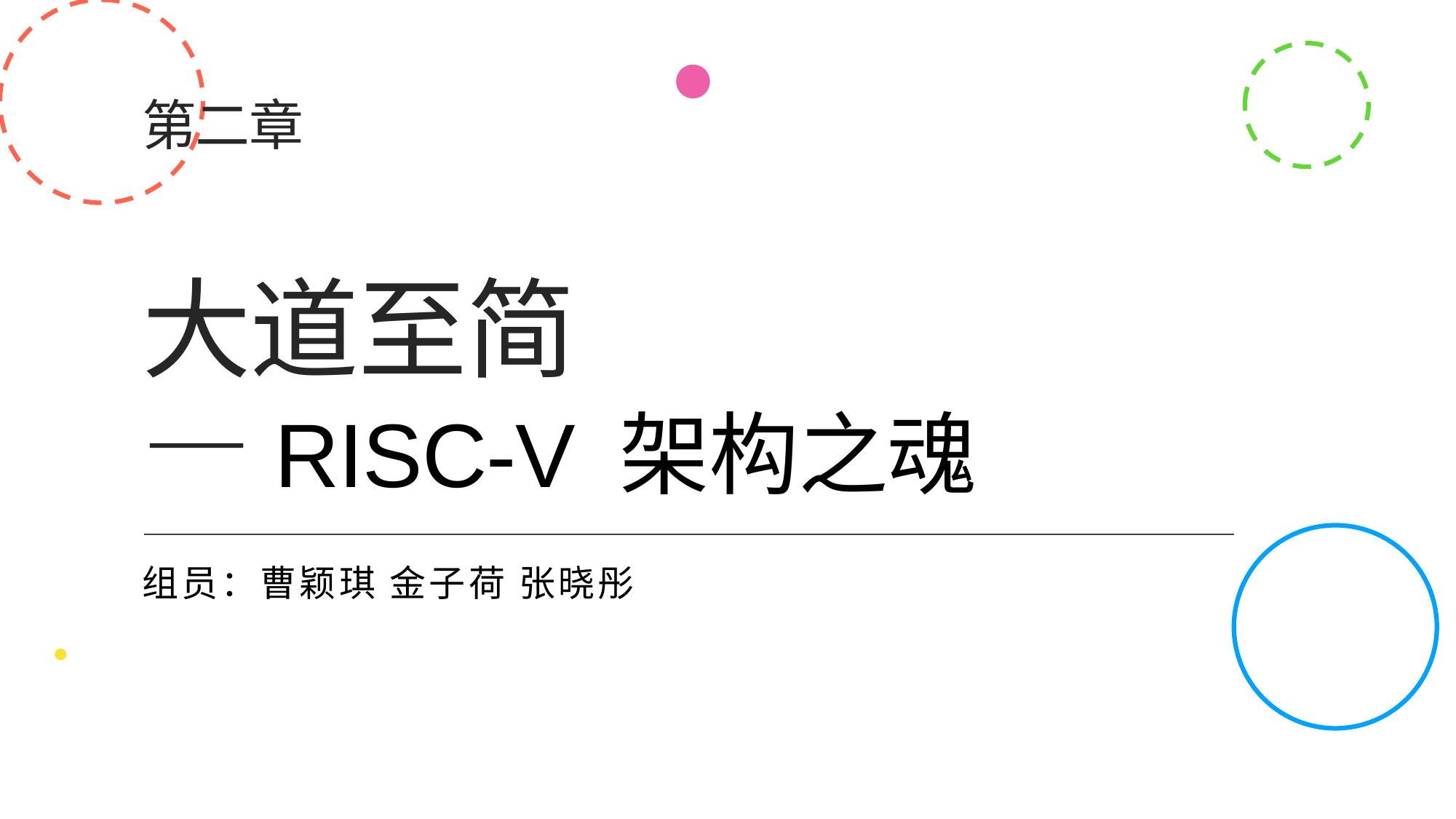

# 第二章 大道至简 —RISC-V 架构之魂
组员：曹颖琪 金子荷 张晓彤